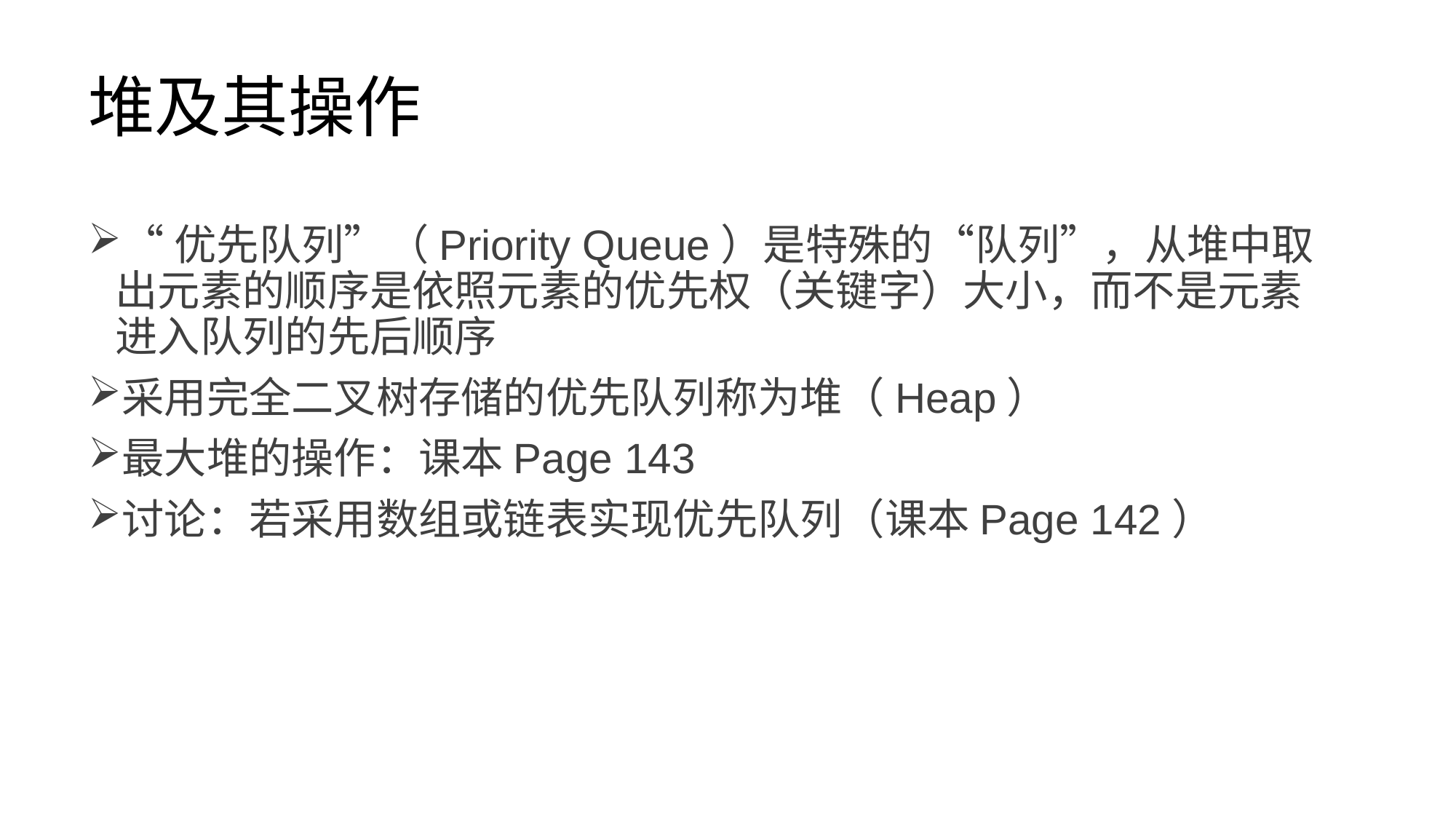

# 堆及其操作
“优先队列”（Priority Queue）是特殊的“队列”，从堆中取出元素的顺序是依照元素的优先权（关键字）大小，而不是元素进入队列的先后顺序
采用完全二叉树存储的优先队列称为堆（Heap）
最大堆的操作：课本Page 143
讨论：若采用数组或链表实现优先队列（课本Page 142）